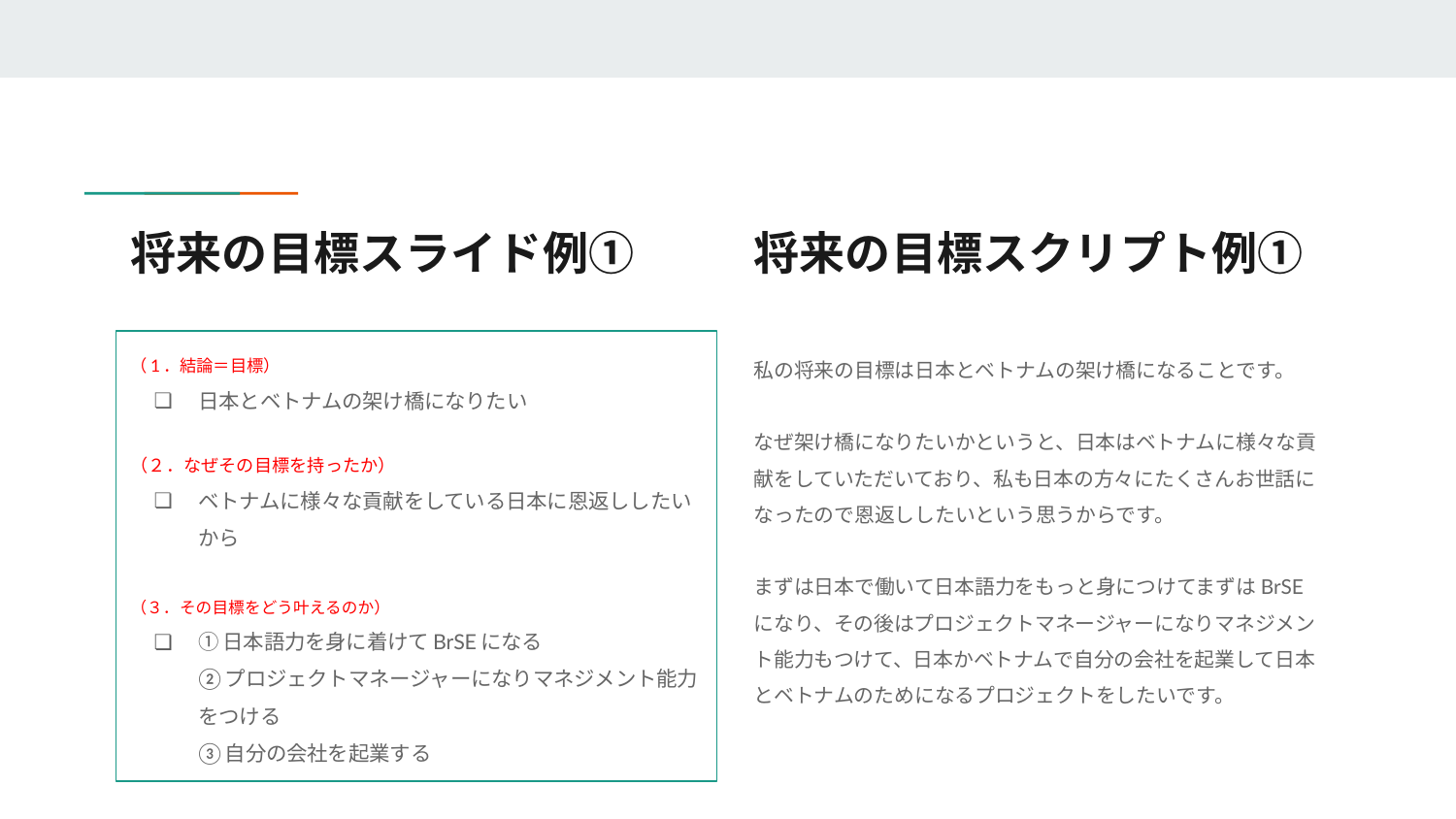

# 将来の目標スライド例①
将来の目標スクリプト例①
（1．結論＝目標）
日本とベトナムの架け橋になりたい

（２．なぜその目標を持ったか）
ベトナムに様々な貢献をしている日本に恩返ししたいから

（３．その目標をどう叶えるのか）
①日本語力を身に着けてBrSEになる
②プロジェクトマネージャーになりマネジメント能力をつける
③自分の会社を起業する
私の将来の目標は日本とベトナムの架け橋になることです。

なぜ架け橋になりたいかというと、日本はベトナムに様々な貢献をしていただいており、私も日本の方々にたくさんお世話になったので恩返ししたいという思うからです。

まずは日本で働いて日本語力をもっと身につけてまずはBrSEになり、その後はプロジェクトマネージャーになりマネジメント能力もつけて、日本かベトナムで自分の会社を起業して日本とベトナムのためになるプロジェクトをしたいです。